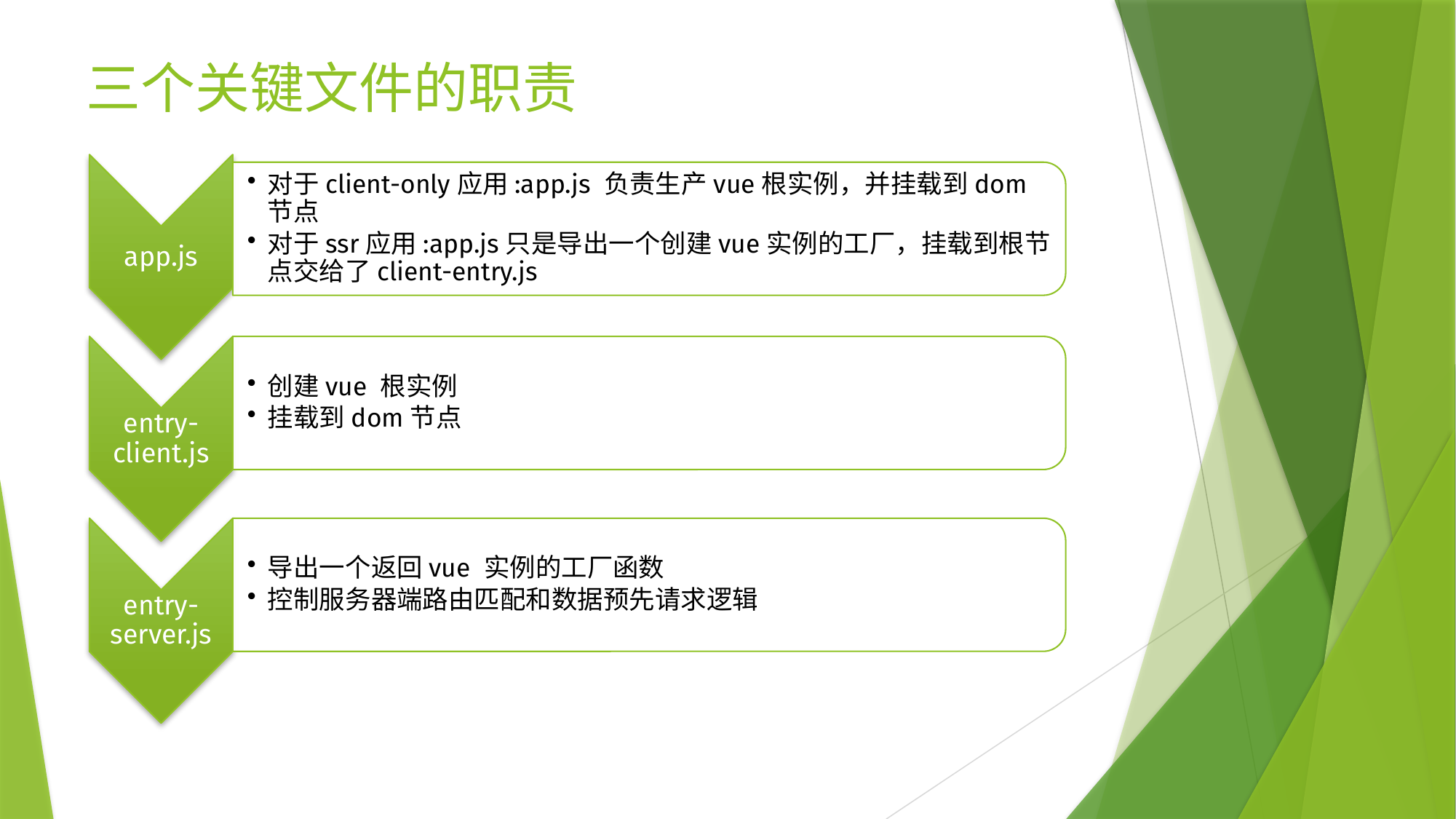

三个关键文件的职责
app.js
对于client-only应用:app.js 负责生产vue根实例，并挂载到dom节点
对于ssr应用:app.js只是导出一个创建vue实例的工厂，挂载到根节点交给了client-entry.js
entry-client.js
创建vue 根实例
挂载到dom节点
entry-server.js
导出一个返回vue 实例的工厂函数
控制服务器端路由匹配和数据预先请求逻辑